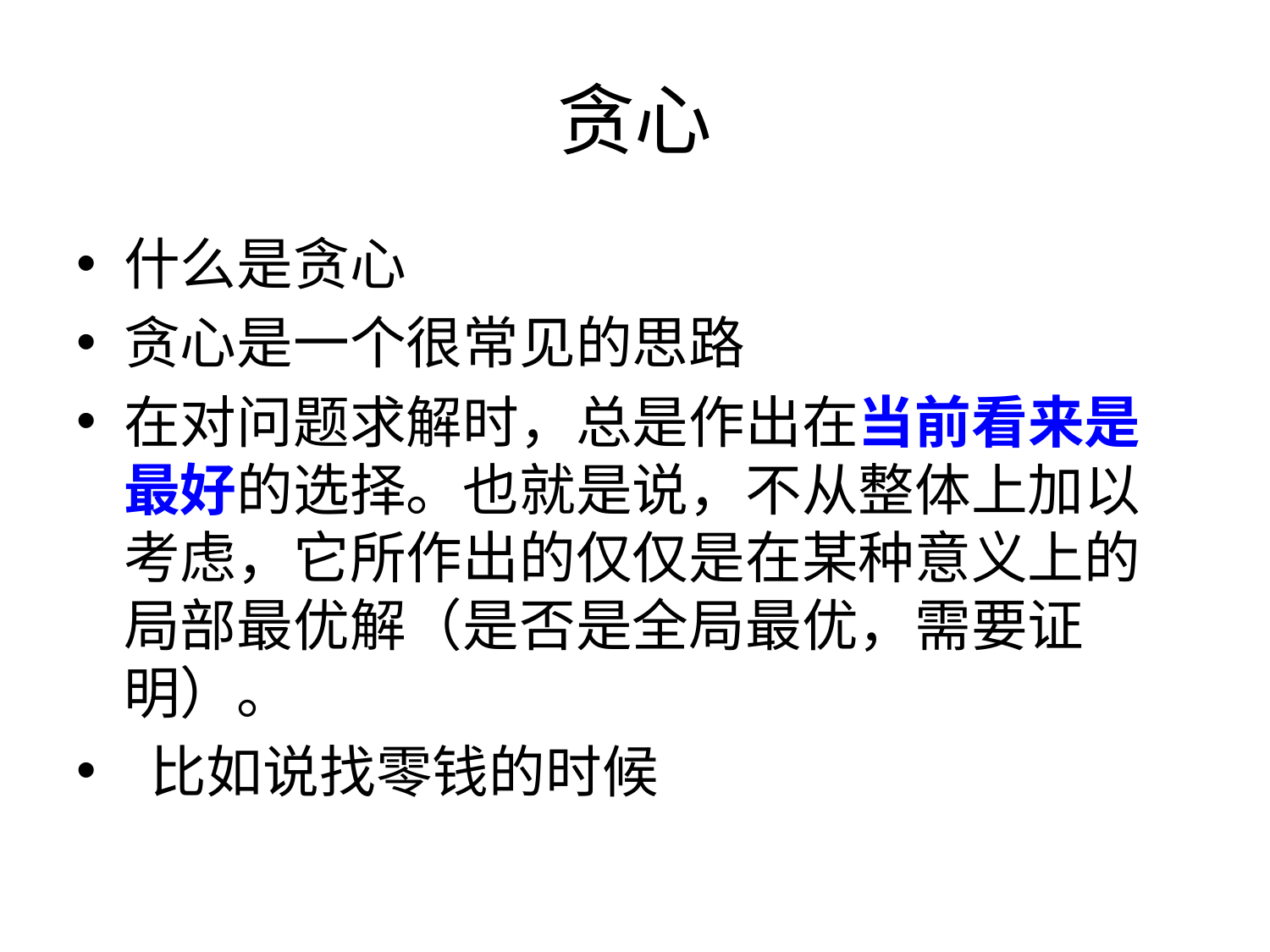

# 贪心
什么是贪心
贪心是一个很常见的思路
在对问题求解时，总是作出在当前看来是最好的选择。也就是说，不从整体上加以考虑，它所作出的仅仅是在某种意义上的局部最优解（是否是全局最优，需要证明）。
 比如说找零钱的时候